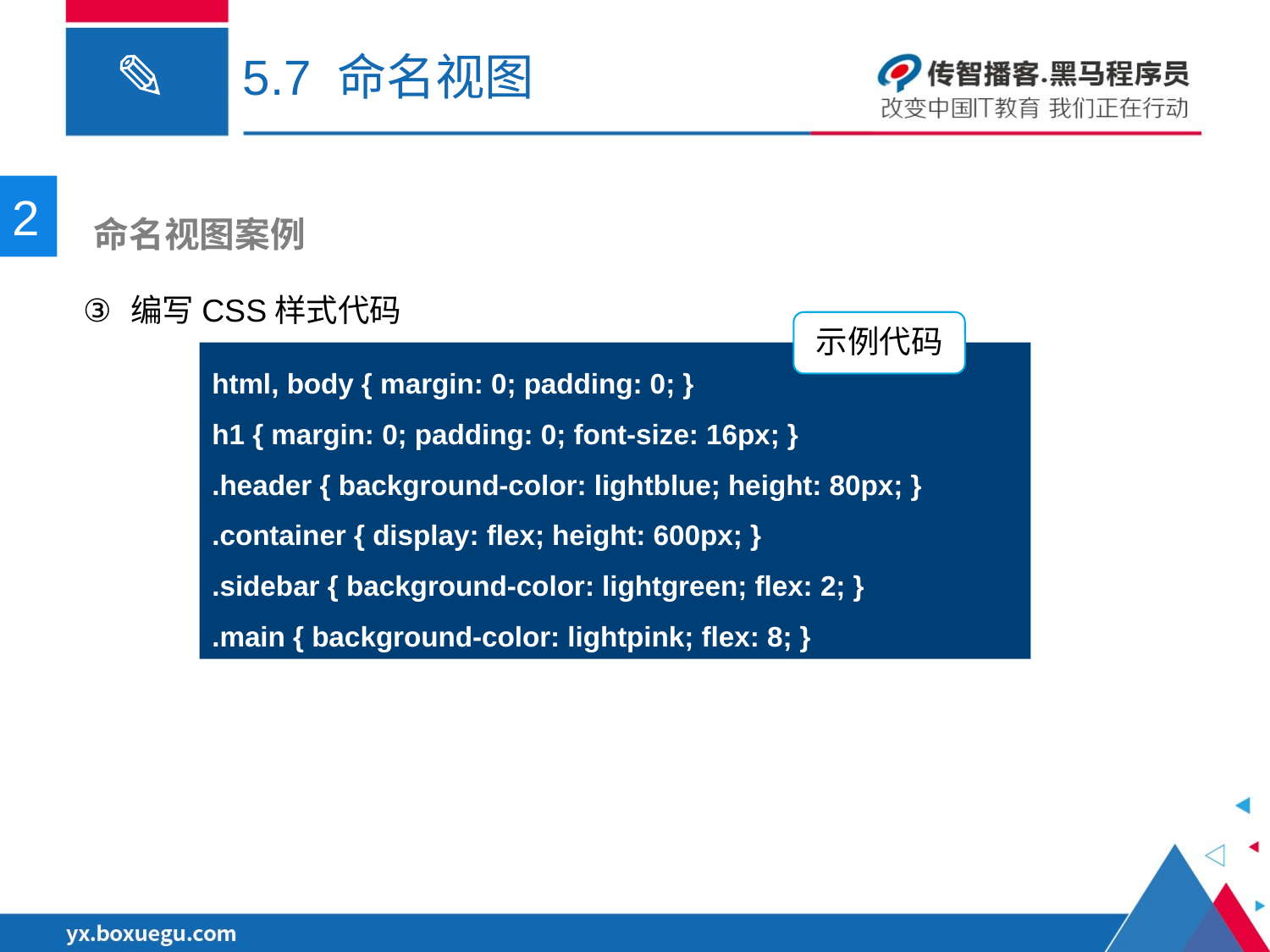

# 5.7 命名视图

2
  命名视图案例
编写CSS样式代码
示例代码
html, body { margin: 0; padding: 0; }
h1 { margin: 0; padding: 0; font-size: 16px; }
.header { background-color: lightblue; height: 80px; }
.container { display: flex; height: 600px; }
.sidebar { background-color: lightgreen; flex: 2; }
.main { background-color: lightpink; flex: 8; }